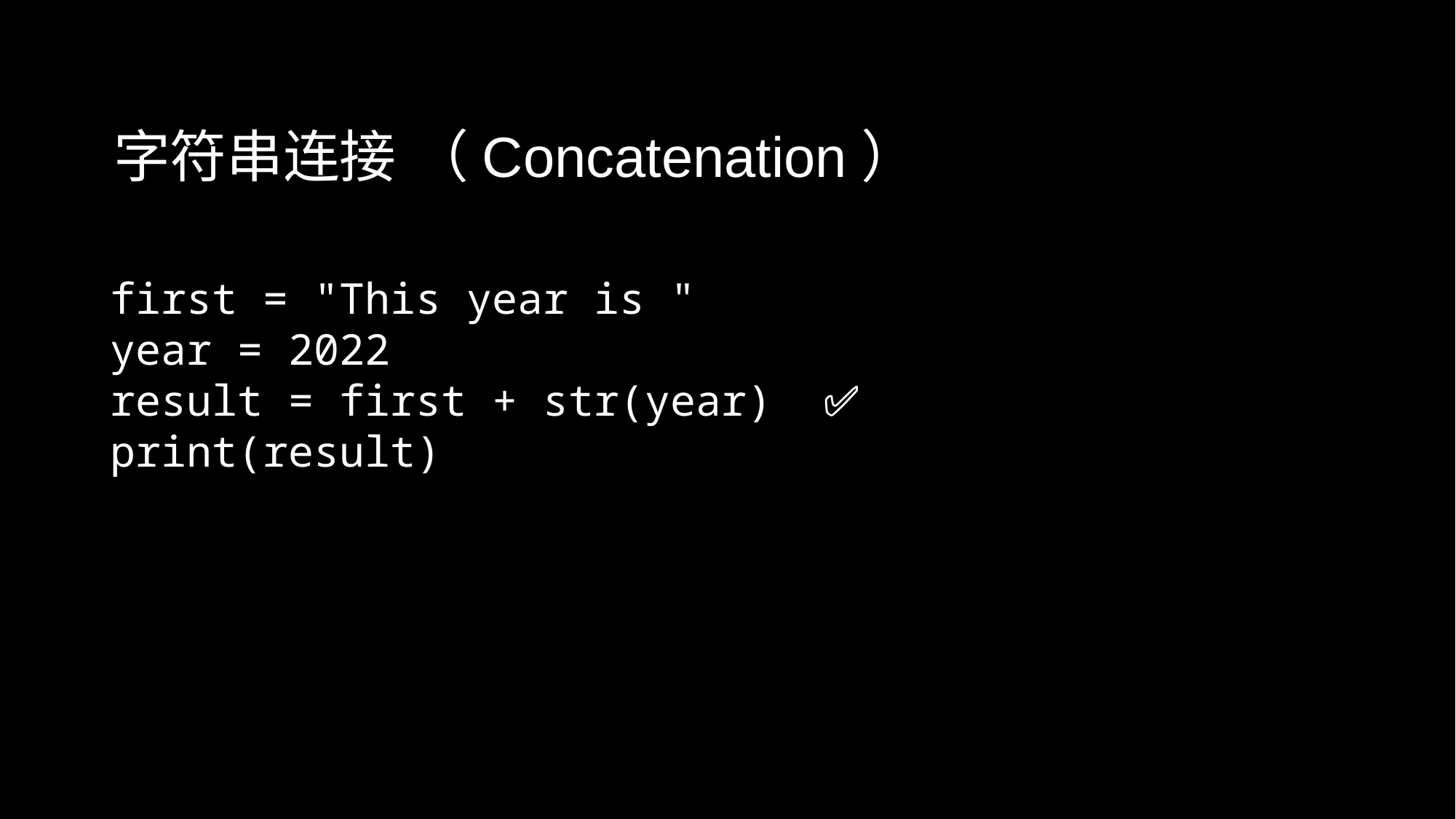

字符串连接 （Concatenation）
first = "This year is "
year = 2022
result = first + str(year)  ✅
print(result)